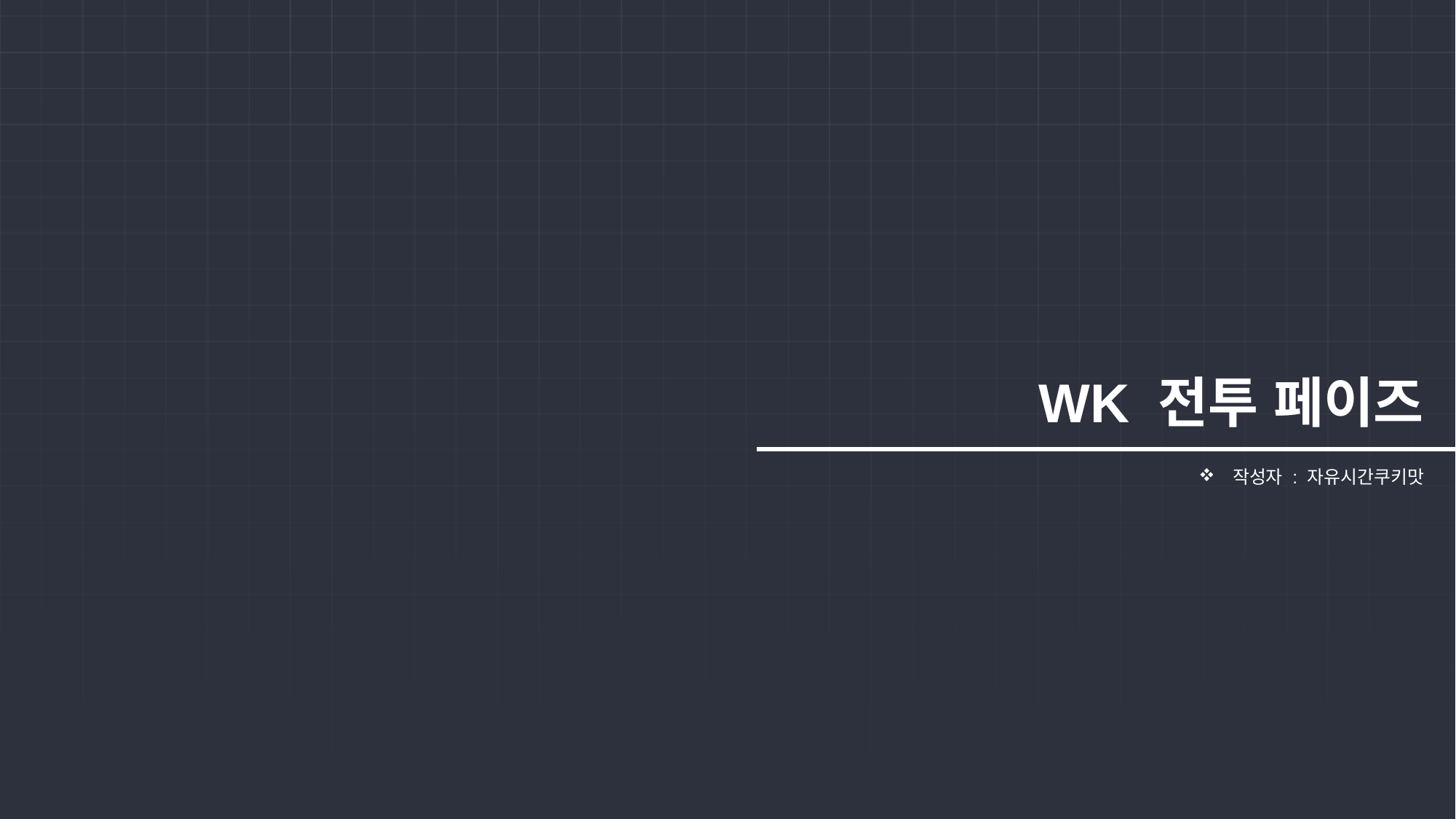

# WK 전투 페이즈
작성자 : 자유시간쿠키맛